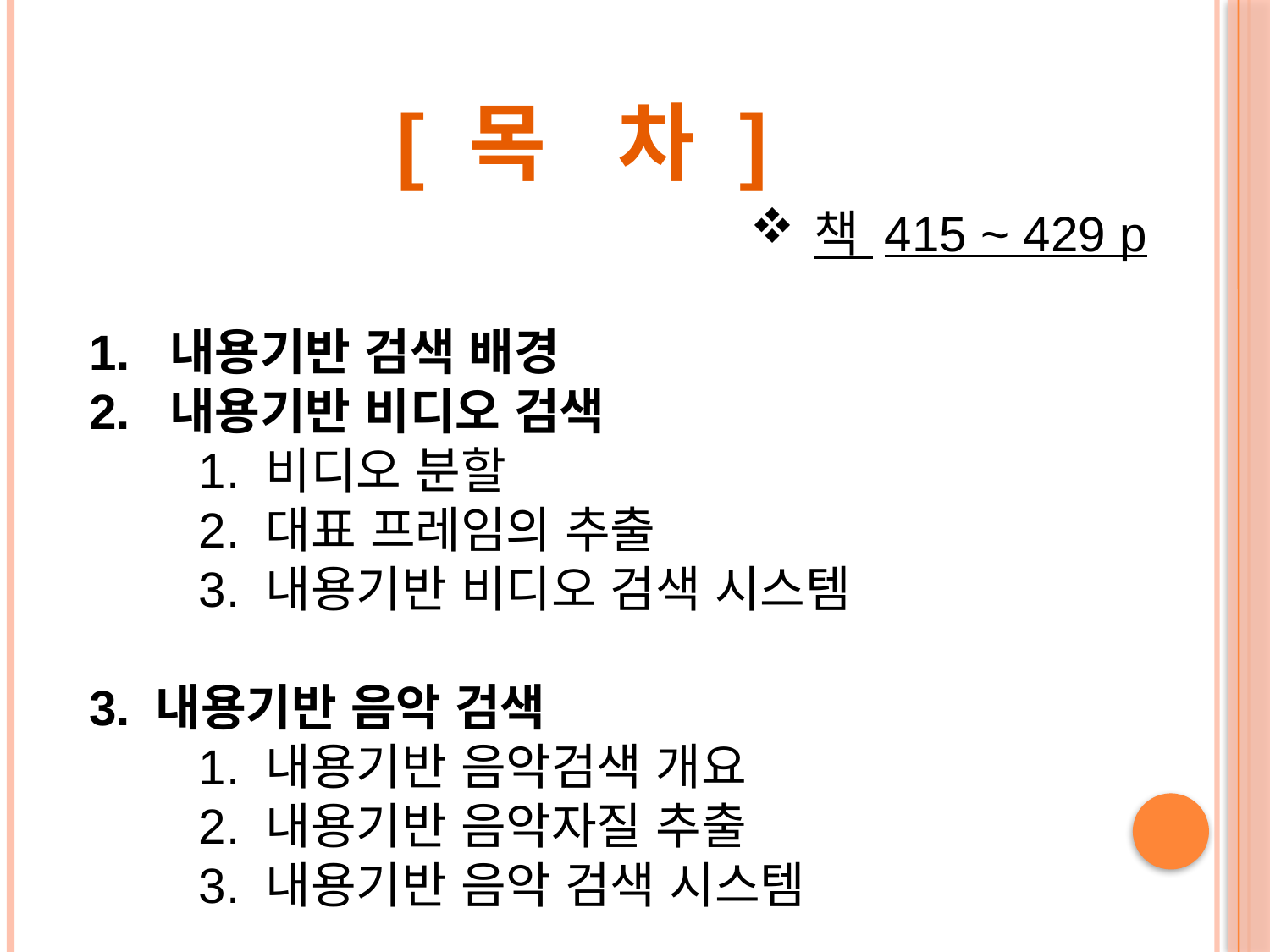

# [ 목   차 ]
책 415 ~ 429 p

1.  내용기반 검색 배경
2.  내용기반 비디오 검색
        1. 비디오 분할
        2. 대표 프레임의 추출
        3. 내용기반 비디오 검색 시스템

3. 내용기반 음악 검색
        1. 내용기반 음악검색 개요
        2. 내용기반 음악자질 추출
        3. 내용기반 음악 검색 시스템